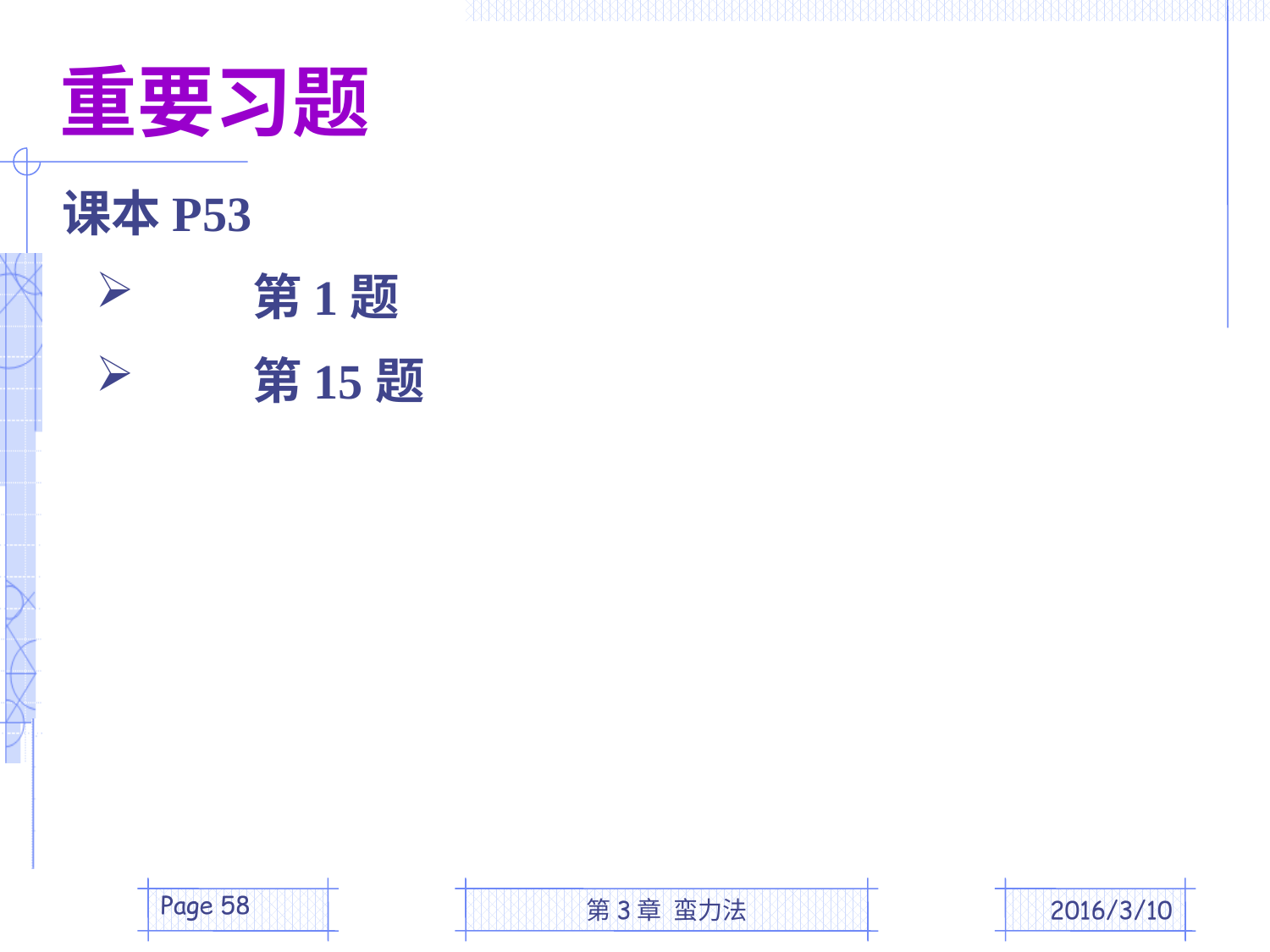

重要习题
课本P53
	第1题
	第15题
Page 58
第3章  蛮力法
2016/3/10